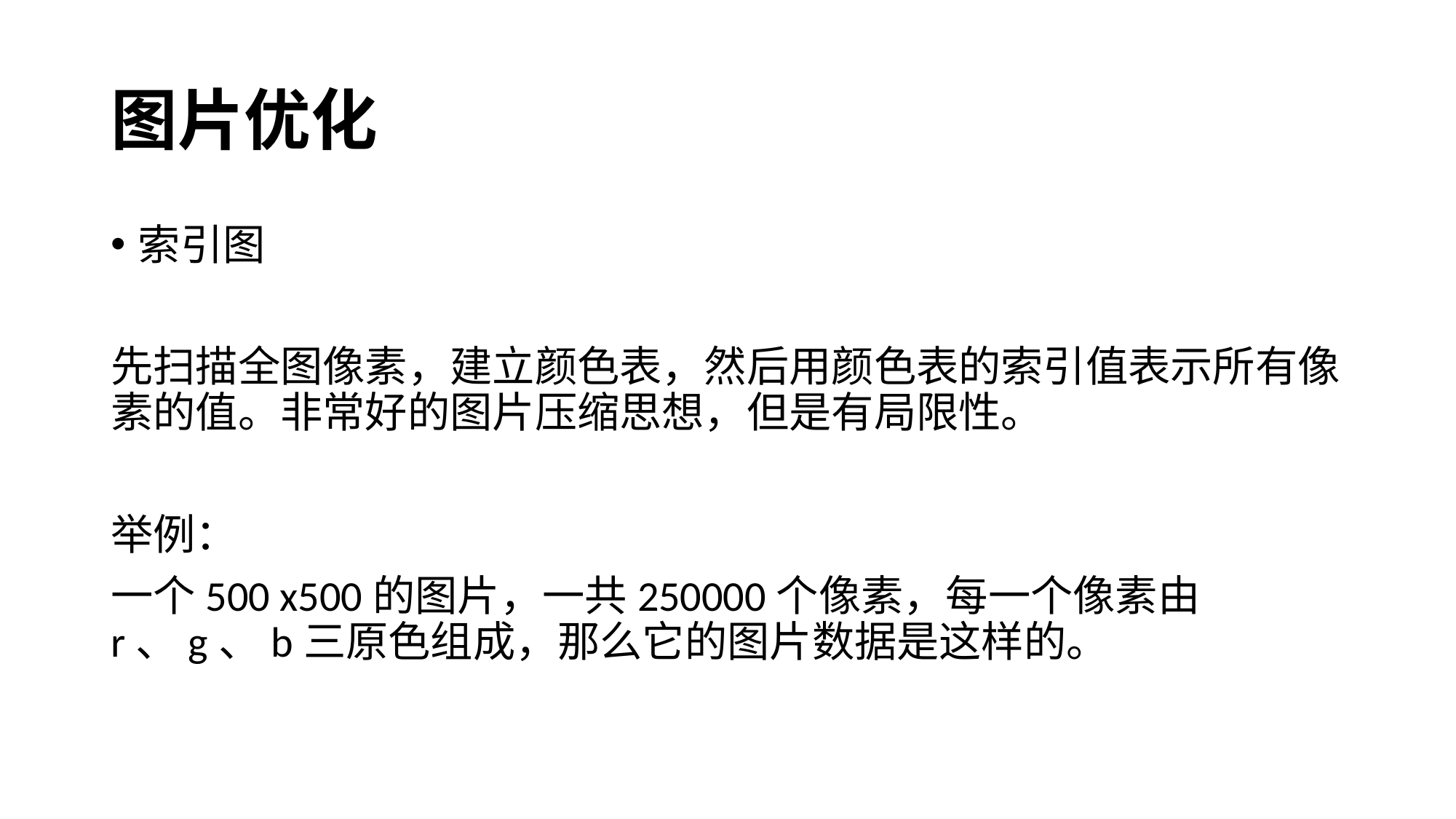

# 图片优化
索引图

先扫描全图像素，建立颜色表，然后用颜色表的索引值表示所有像素的值。非常好的图片压缩思想，但是有局限性。

举例：
一个500 x500的图片，一共250000个像素，每一个像素由r、g、b三原色组成，那么它的图片数据是这样的。